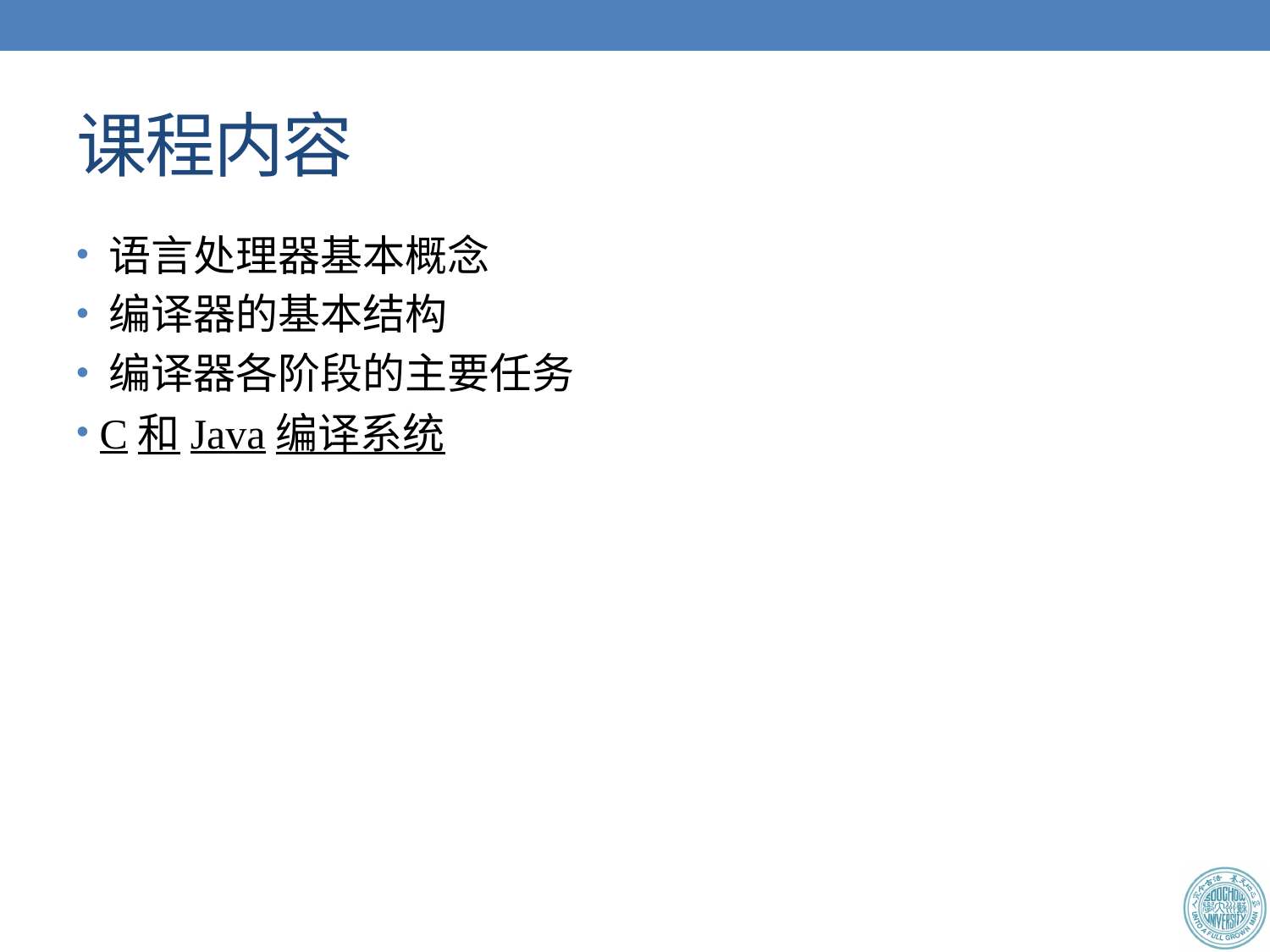

# 课程内容
 语言处理器基本概念
 编译器的基本结构
 编译器各阶段的主要任务
 C和Java编译系统